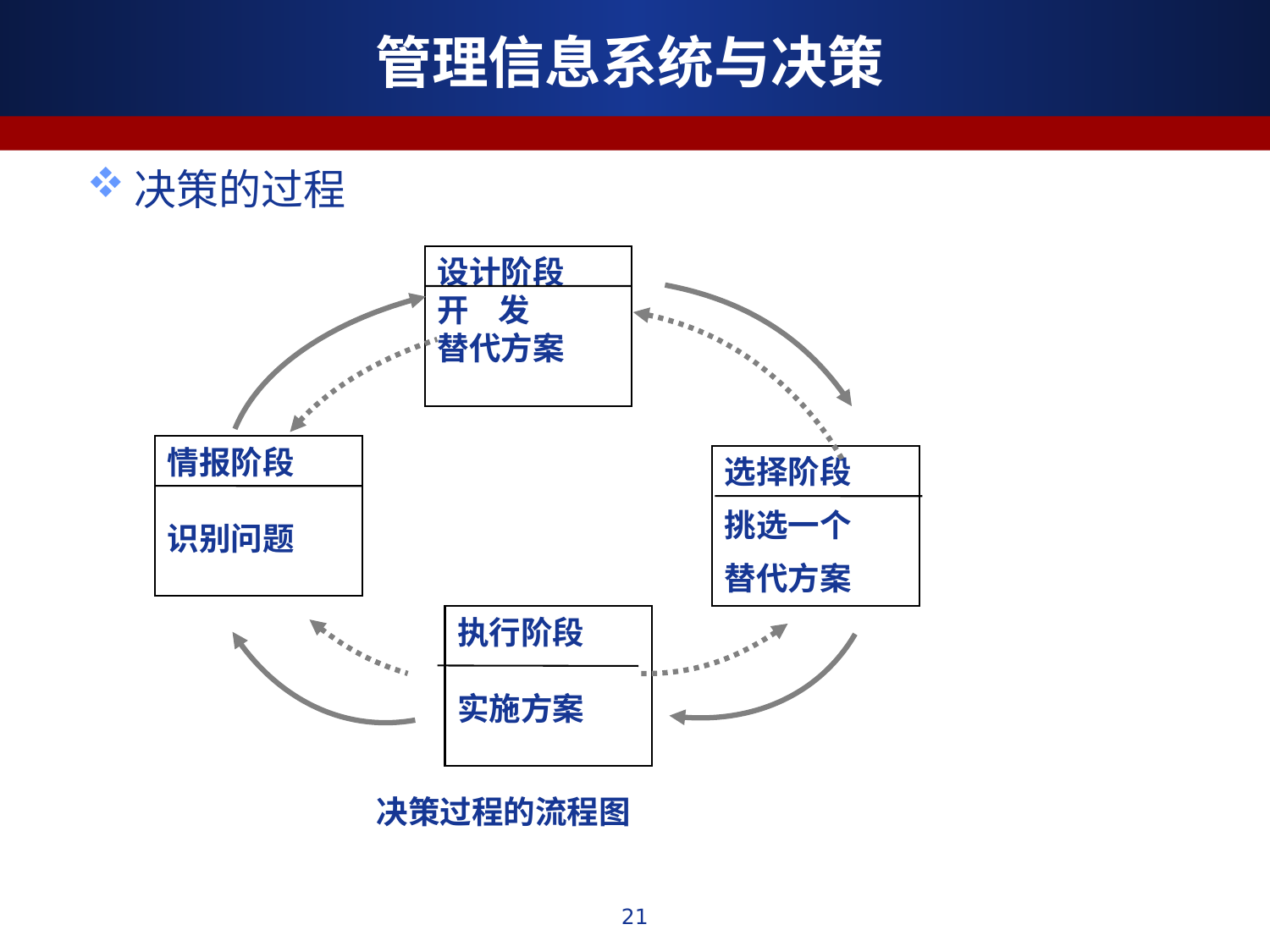

管理信息系统与决策
决策的过程

设计阶段
开    发
替代方案

情报阶段

识别问题
选择阶段
挑选一个
替代方案

执行阶段

实施方案

                            决策过程的流程图
21